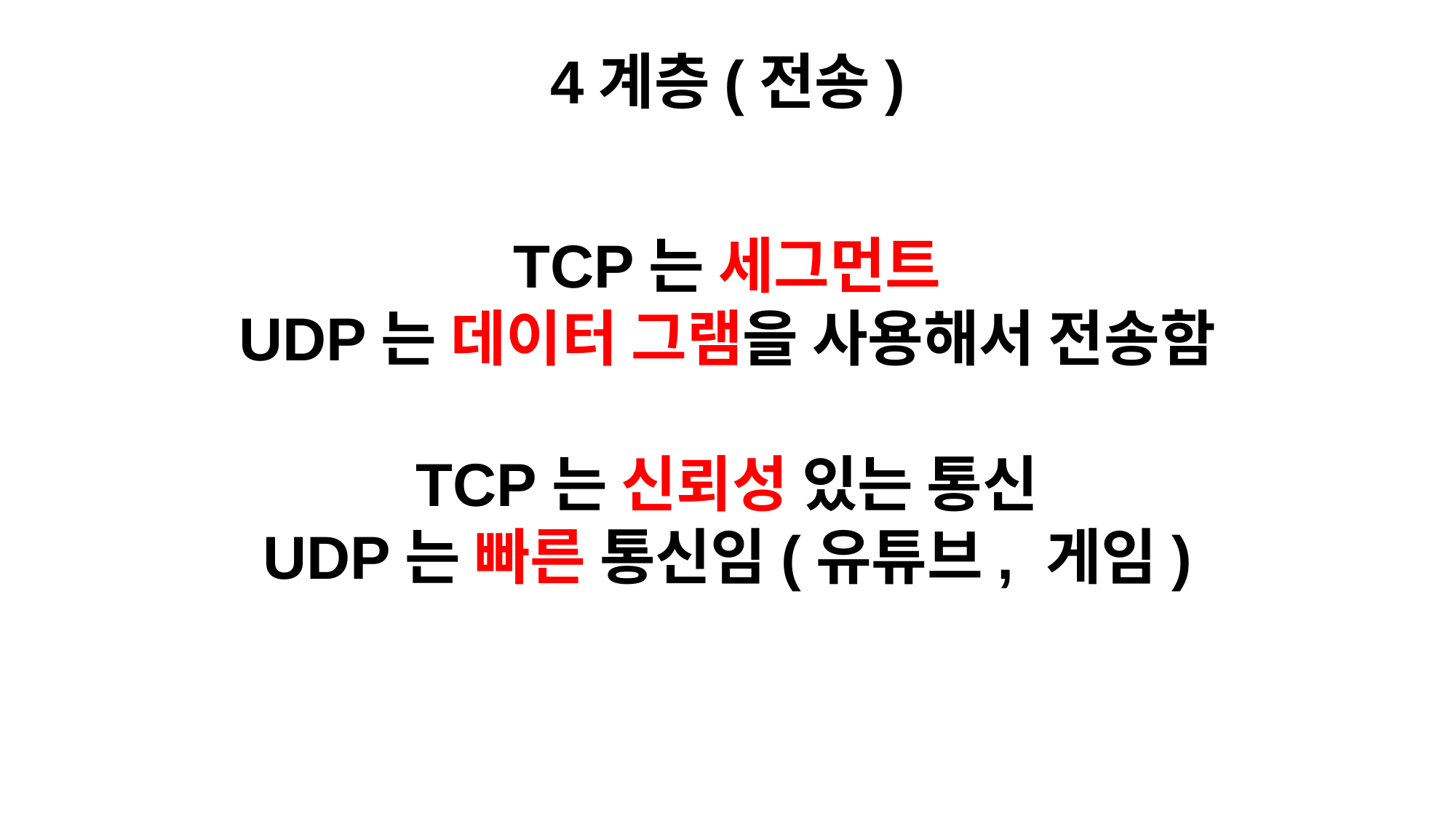

4계층(전송)
TCP는 세그먼트
UDP는 데이터 그램을 사용해서 전송함

TCP는 신뢰성 있는 통신
UDP는 빠른 통신임(유튜브, 게임)